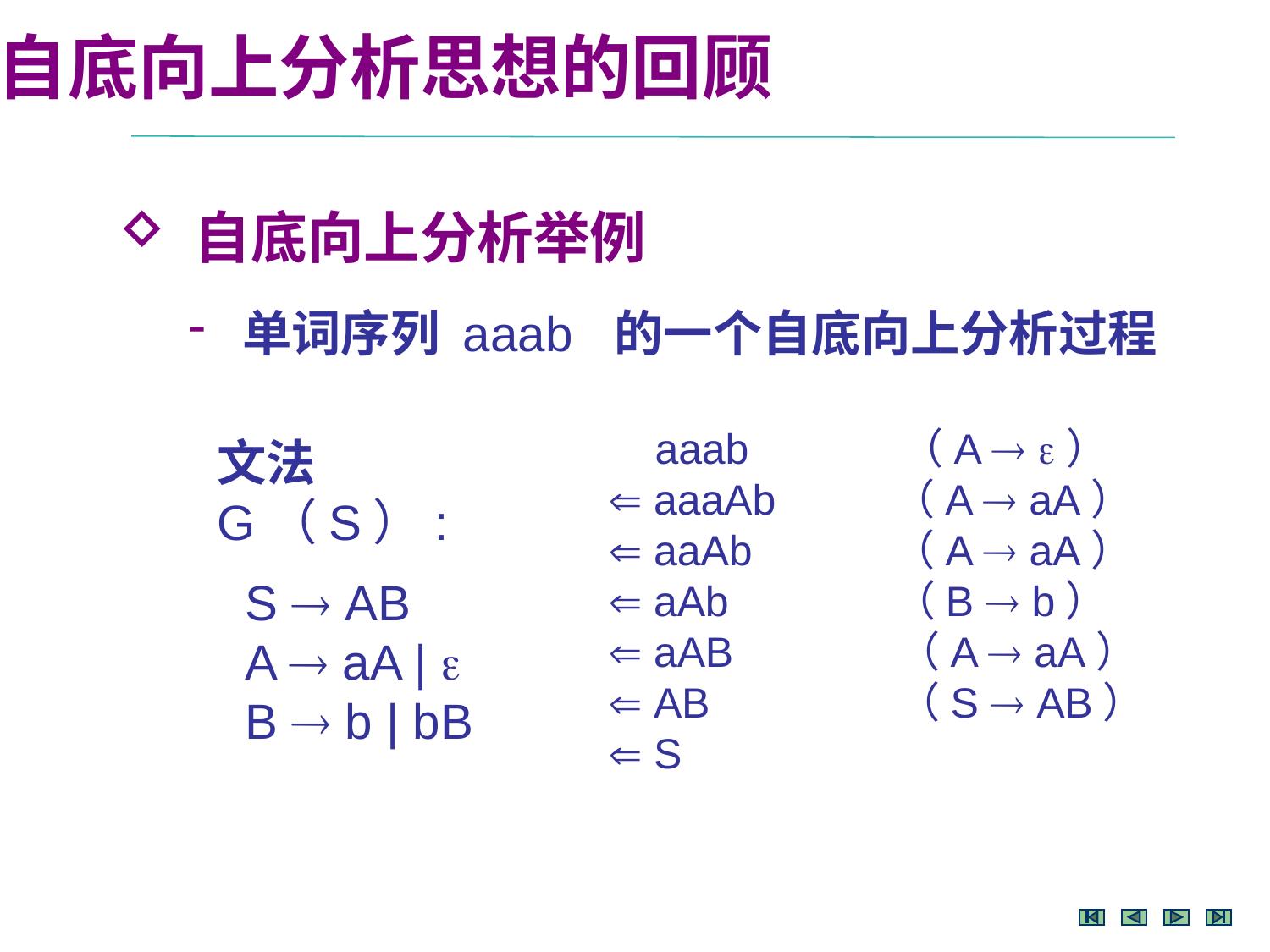

自底向上分析思想的回顾
 自底向上分析举例
 单词序列 aaab 的一个自底向上分析过程
    aaab            （A → ε）
⇐ aaaAb         （A → aA）
⇐ aaAb           （A → aA）
⇐ aAb             （B → b）
⇐ aAB             （A → aA）
⇐ AB               （S → AB）
⇐ S
文法 G（S）:

  S → AB
  A → aA | ε
  B → b | bB